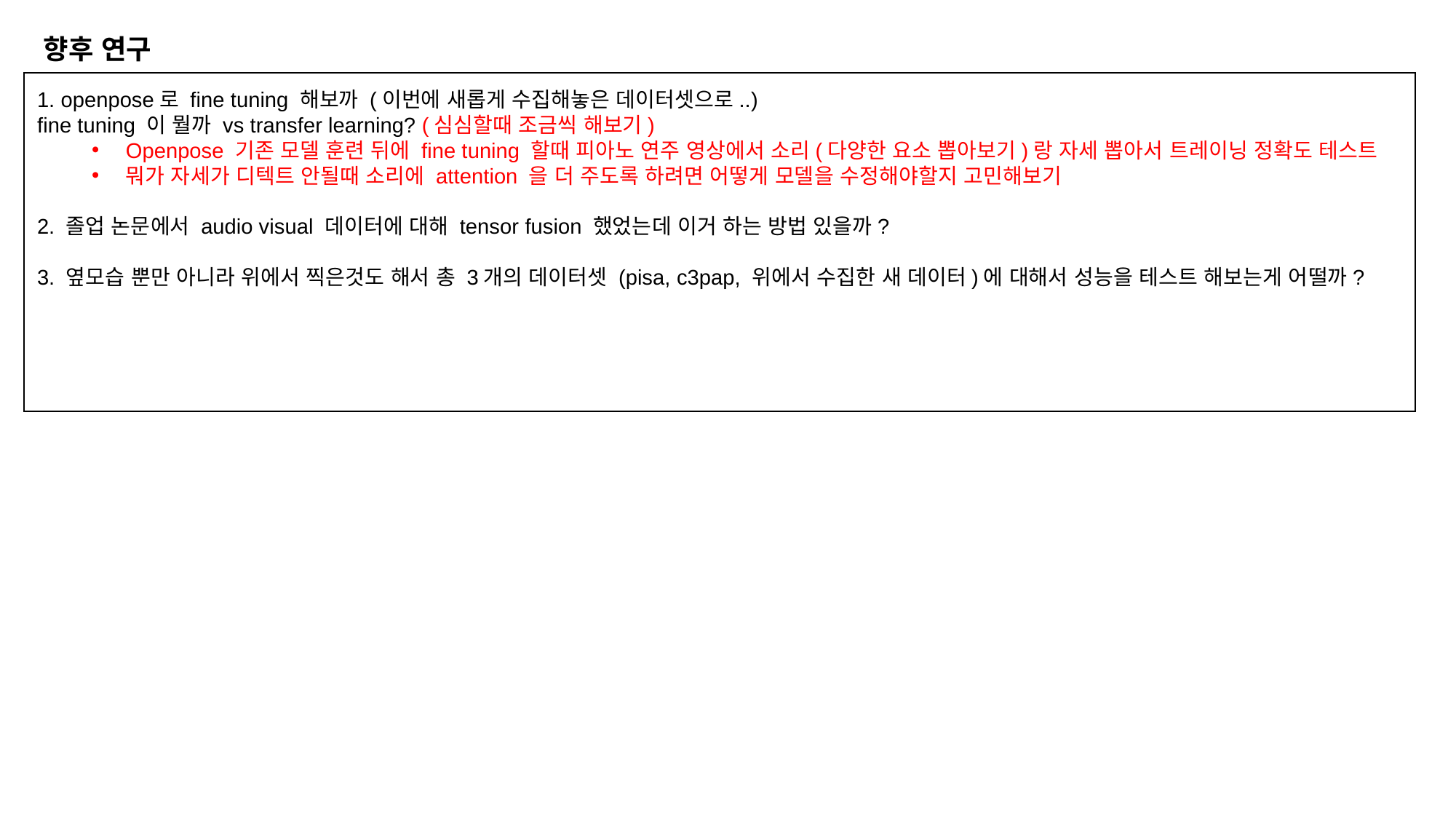

향후 연구

1. openpose로 fine tuning 해보까 (이번에 새롭게 수집해놓은 데이터셋으로..)
fine tuning 이 뭘까 vs transfer learning? (심심할때 조금씩 해보기)
Openpose 기존 모델 훈련 뒤에 fine tuning 할때 피아노 연주 영상에서 소리(다양한 요소 뽑아보기)랑 자세 뽑아서 트레이닝 정확도 테스트
뭐가 자세가 디텍트 안될때 소리에 attention 을 더 주도록 하려면 어떻게 모델을 수정해야할지 고민해보기

2. 졸업 논문에서 audio visual 데이터에 대해 tensor fusion 했었는데 이거 하는 방법 있을까?

3. 옆모습 뿐만 아니라 위에서 찍은것도 해서 총 3개의 데이터셋 (pisa, c3pap, 위에서 수집한 새 데이터)에 대해서 성능을 테스트 해보는게 어떨까?